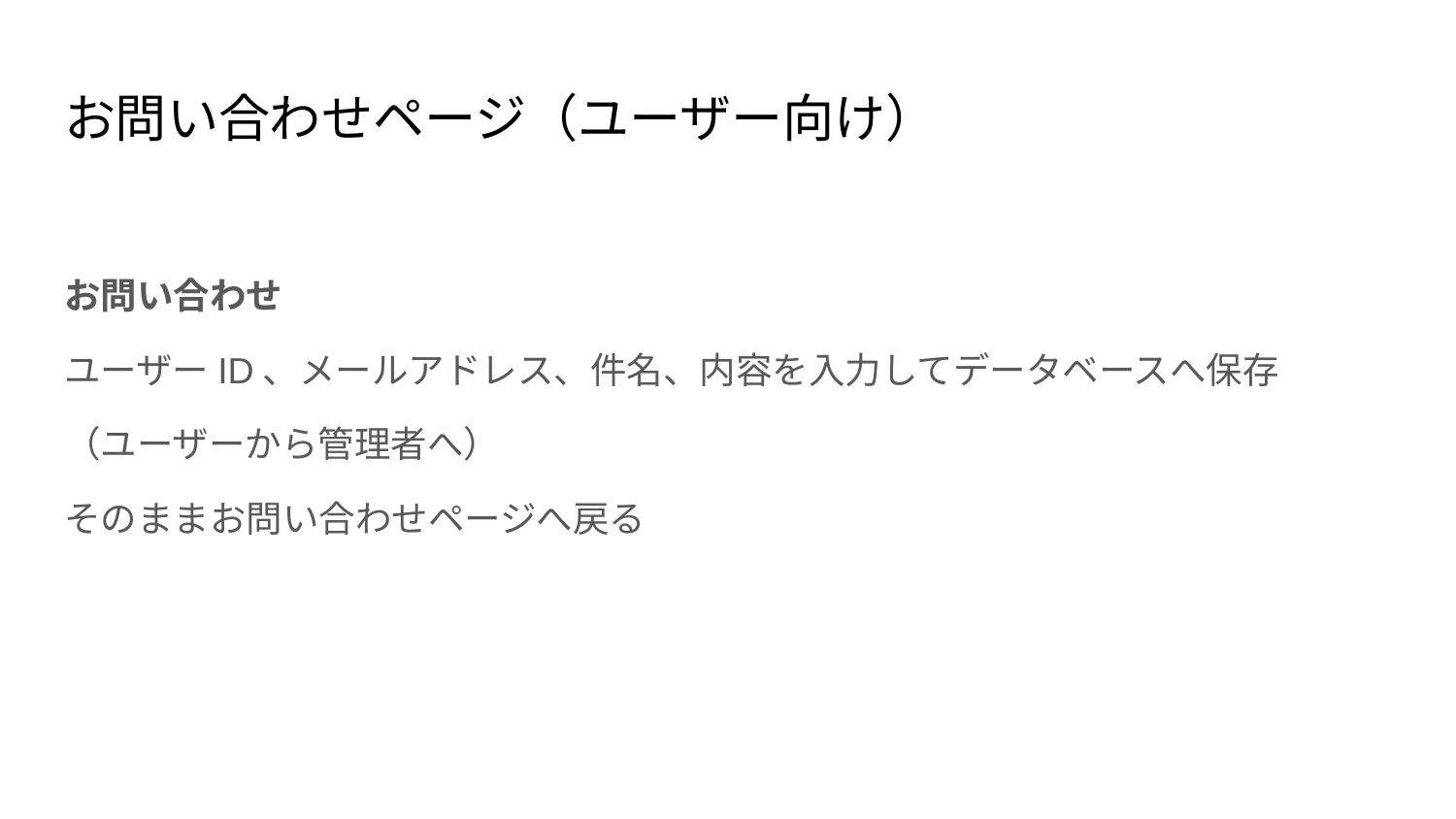

# お問い合わせページ（ユーザー向け）

お問い合わせ
ユーザーID、メールアドレス、件名、内容を入力してデータベースへ保存
（ユーザーから管理者へ）
そのままお問い合わせページへ戻る